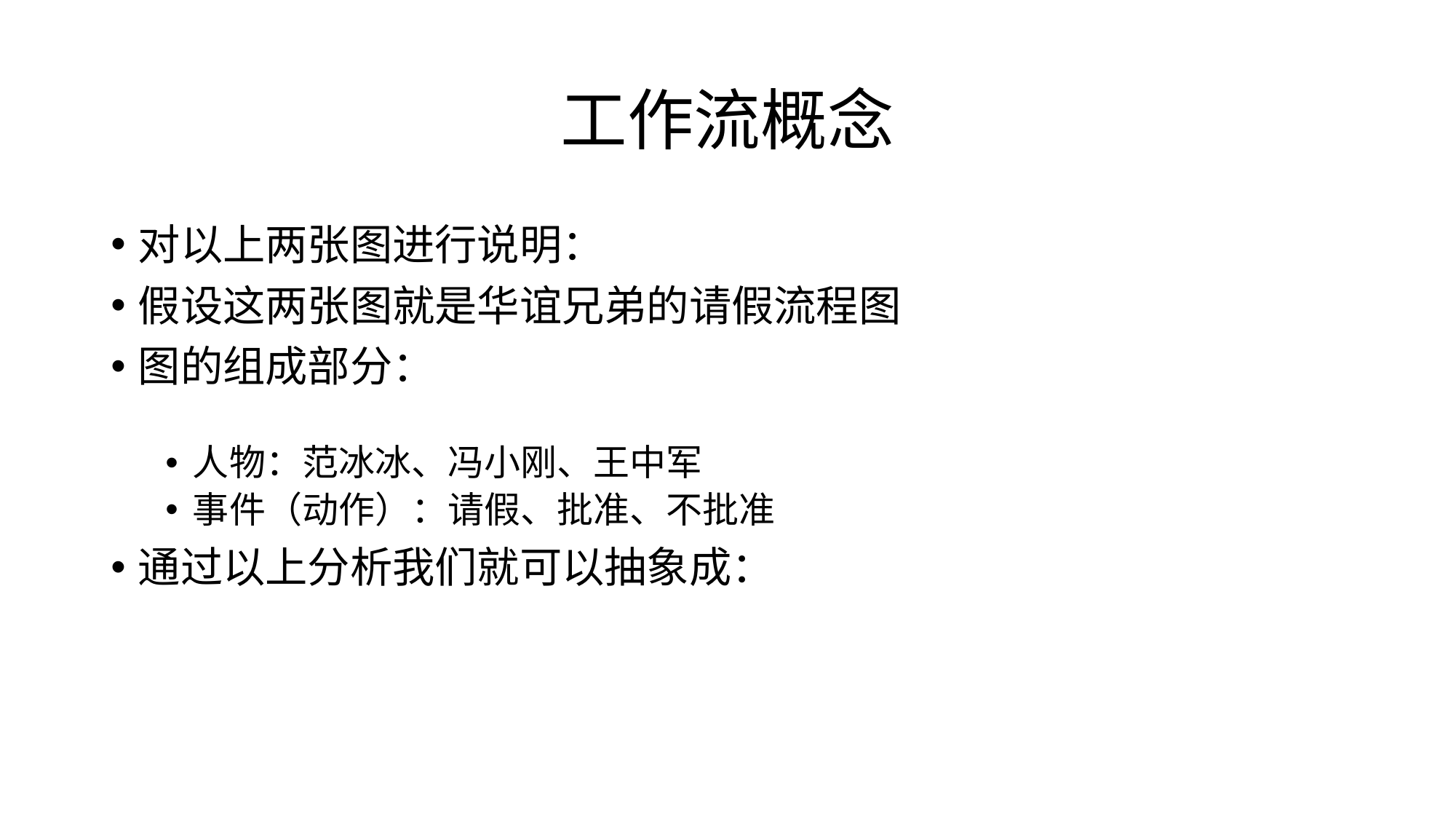

# 工作流概念
对以上两张图进行说明：
假设这两张图就是华谊兄弟的请假流程图
图的组成部分：
人物：范冰冰、冯小刚、王中军
事件（动作）：请假、批准、不批准
通过以上分析我们就可以抽象成：